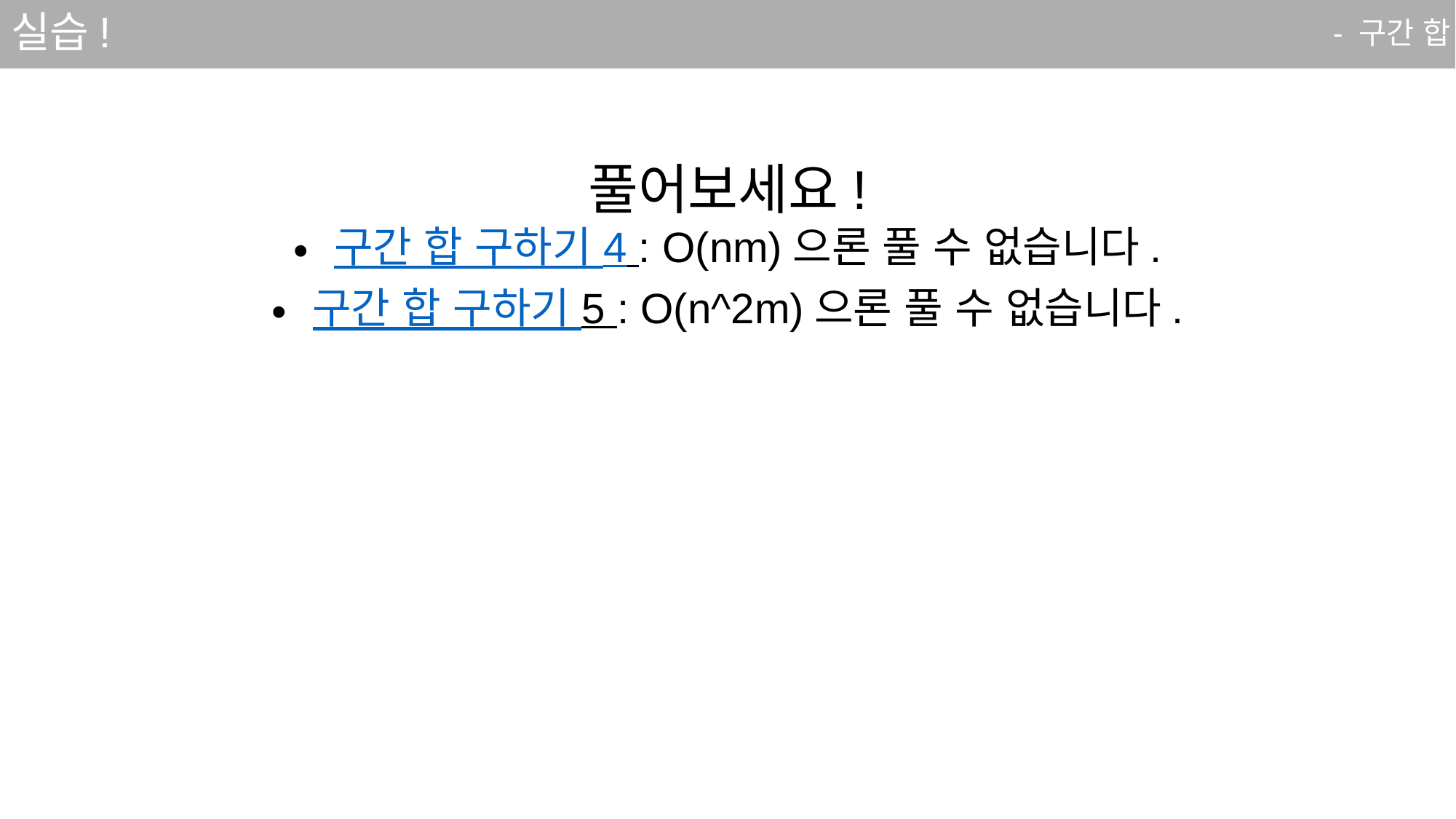

# 실습!
- 구간 합
풀어보세요!
구간 합 구하기 4 : O(nm)으론 풀 수 없습니다.
구간 합 구하기 5 : O(n^2m)으론 풀 수 없습니다.